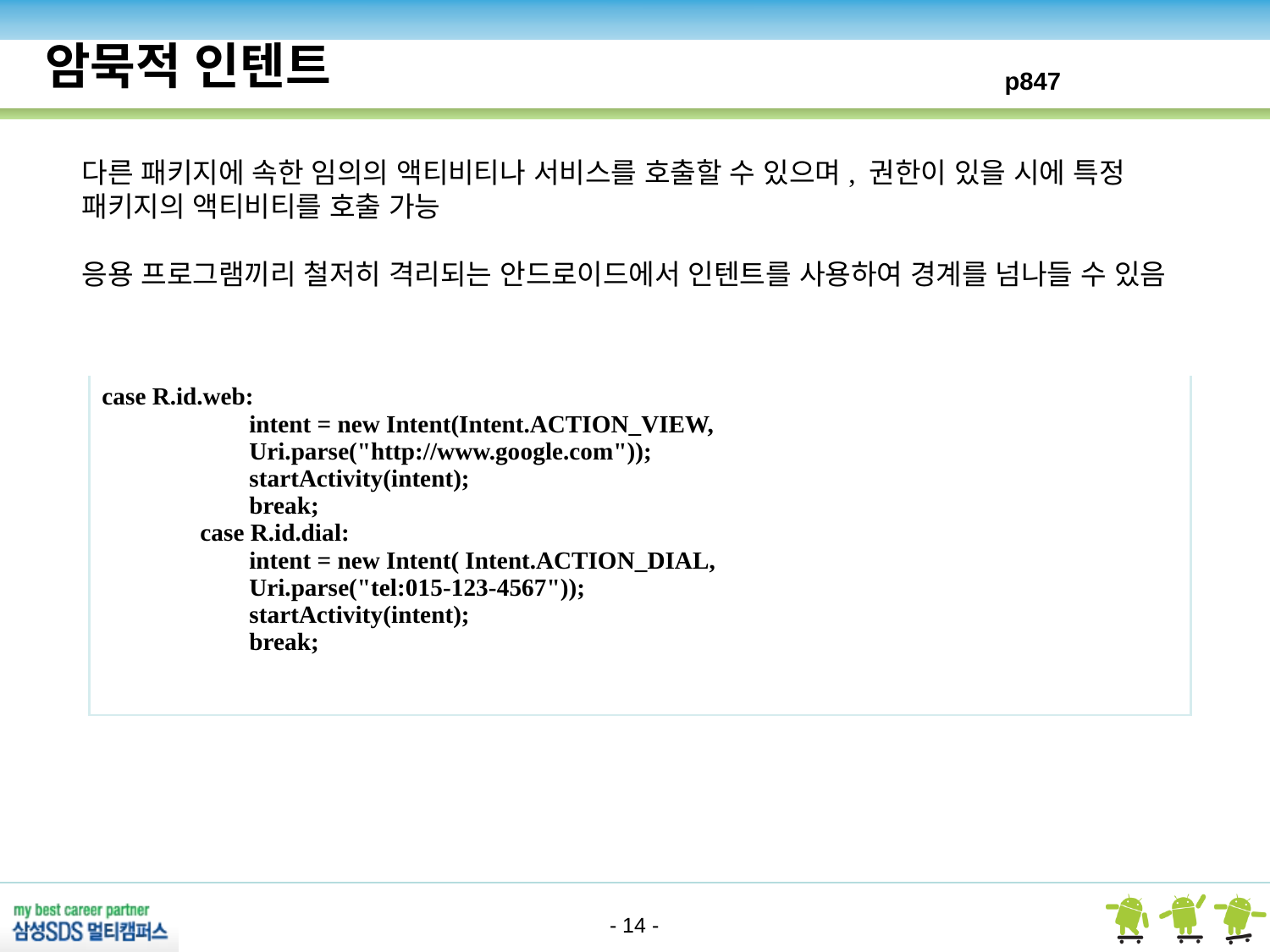

암묵적 인텐트
p847
다른 패키지에 속한 임의의 액티비티나 서비스를 호출할 수 있으며, 권한이 있을 시에 특정 패키지의 액티비티를 호출 가능

응용 프로그램끼리 철저히 격리되는 안드로이드에서 인텐트를 사용하여 경계를 넘나들 수 있음
| case R.id.web: intent = new Intent(Intent.ACTION\_VIEW, Uri.parse("http://www.google.com")); startActivity(intent); break; case R.id.dial: intent = new Intent( Intent.ACTION\_DIAL, Uri.parse("tel:015-123-4567")); startActivity(intent); break; |
| --- |
- 14 -